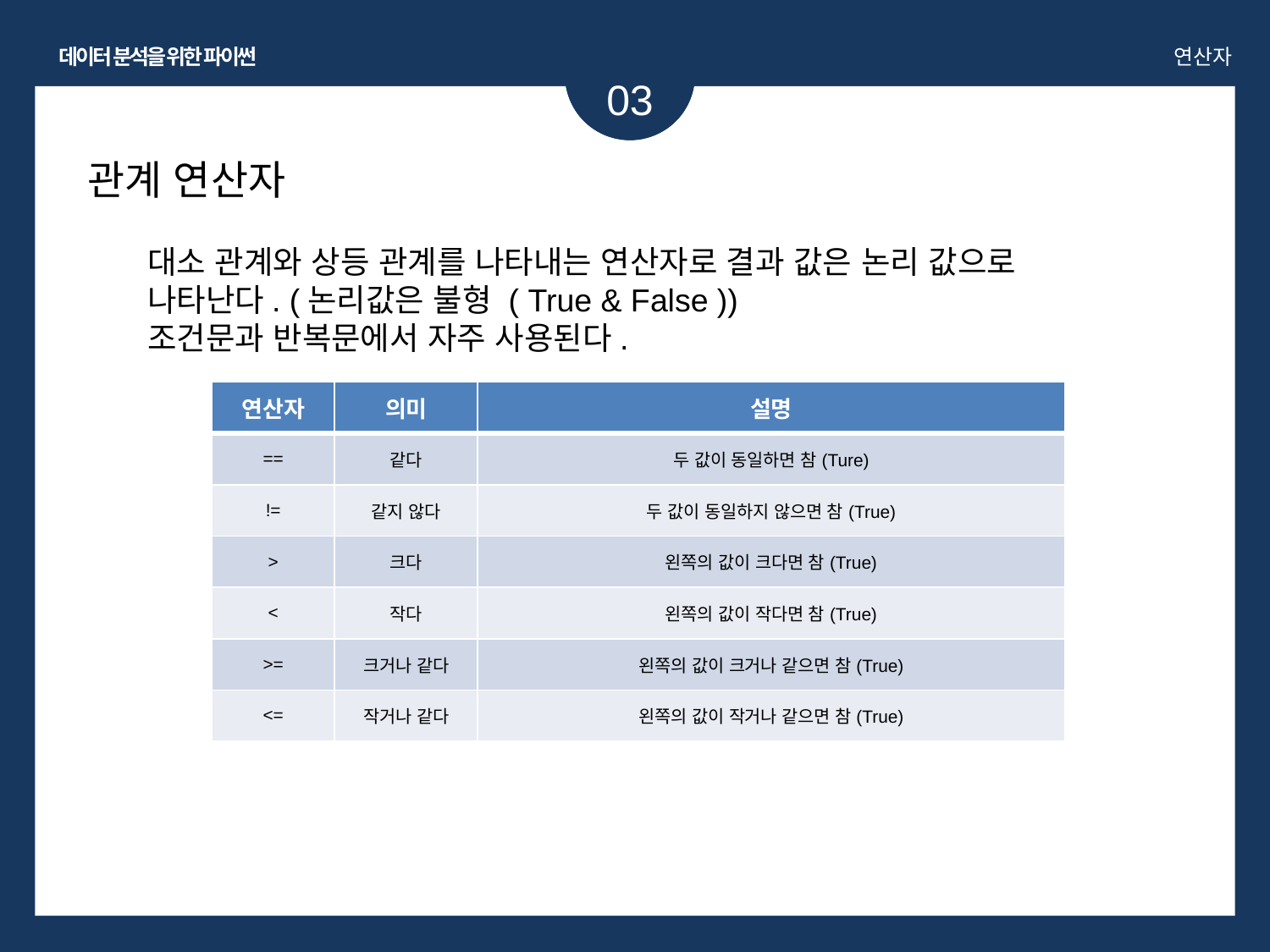

데이터 분석을 위한 파이썬
연산자
03
관계 연산자
대소 관계와 상등 관계를 나타내는 연산자로 결과 값은 논리 값으로 나타난다. (논리값은 불형 ( True & False ))
조건문과 반복문에서 자주 사용된다.
| 연산자 | 의미 | 설명 |
| --- | --- | --- |
| == | 같다 | 두 값이 동일하면 참(Ture) |
| != | 같지 않다 | 두 값이 동일하지 않으면 참(True) |
| > | 크다 | 왼쪽의 값이 크다면 참(True) |
| < | 작다 | 왼쪽의 값이 작다면 참(True) |
| >= | 크거나 같다 | 왼쪽의 값이 크거나 같으면 참(True) |
| <= | 작거나 같다 | 왼쪽의 값이 작거나 같으면 참(True) |